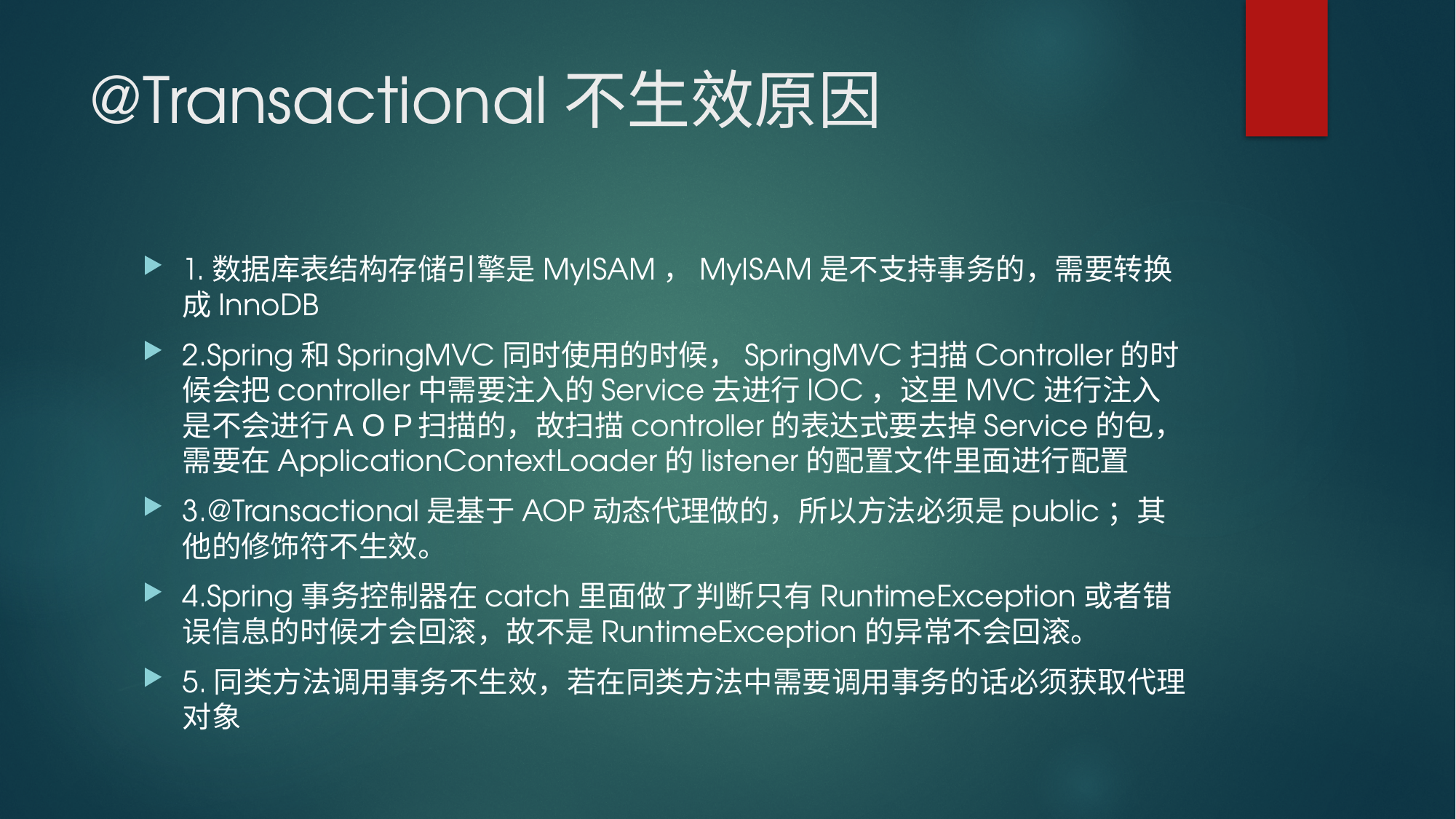

# @Transactional不生效原因
1.数据库表结构存储引擎是MyISAM，MyISAM是不支持事务的，需要转换成InnoDB
2.Spring和SpringMVC同时使用的时候，SpringMVC扫描Controller的时候会把controller中需要注入的Service去进行IOC，这里MVC进行注入是不会进行ＡＯＰ扫描的，故扫描controller的表达式要去掉Service的包，需要在ApplicationContextLoader的listener的配置文件里面进行配置
3.@Transactional是基于AOP动态代理做的，所以方法必须是public；其他的修饰符不生效。
4.Spring事务控制器在catch里面做了判断只有RuntimeException或者错误信息的时候才会回滚，故不是RuntimeException的异常不会回滚。
5.同类方法调用事务不生效，若在同类方法中需要调用事务的话必须获取代理对象